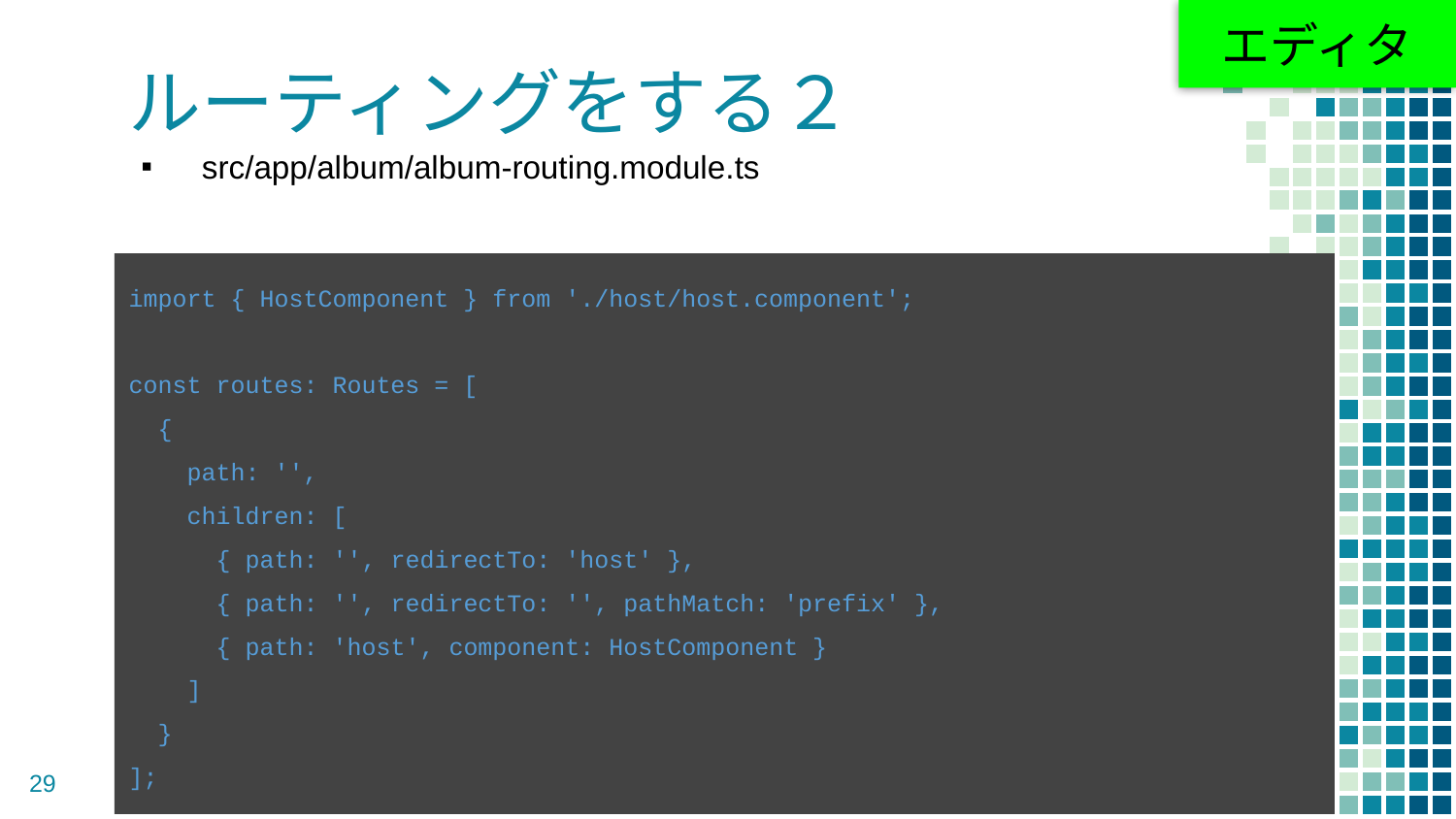

エディタ
# ルーティングをする２

src/app/album/album-routing.module.ts

import { HostComponent } from './host/host.component';

const routes: Routes = [
  {
    path: '',
    children: [
      { path: '', redirectTo: 'host' },
      { path: '', redirectTo: '', pathMatch: 'prefix' },
      { path: 'host', component: HostComponent }
    ]
  }
];

29